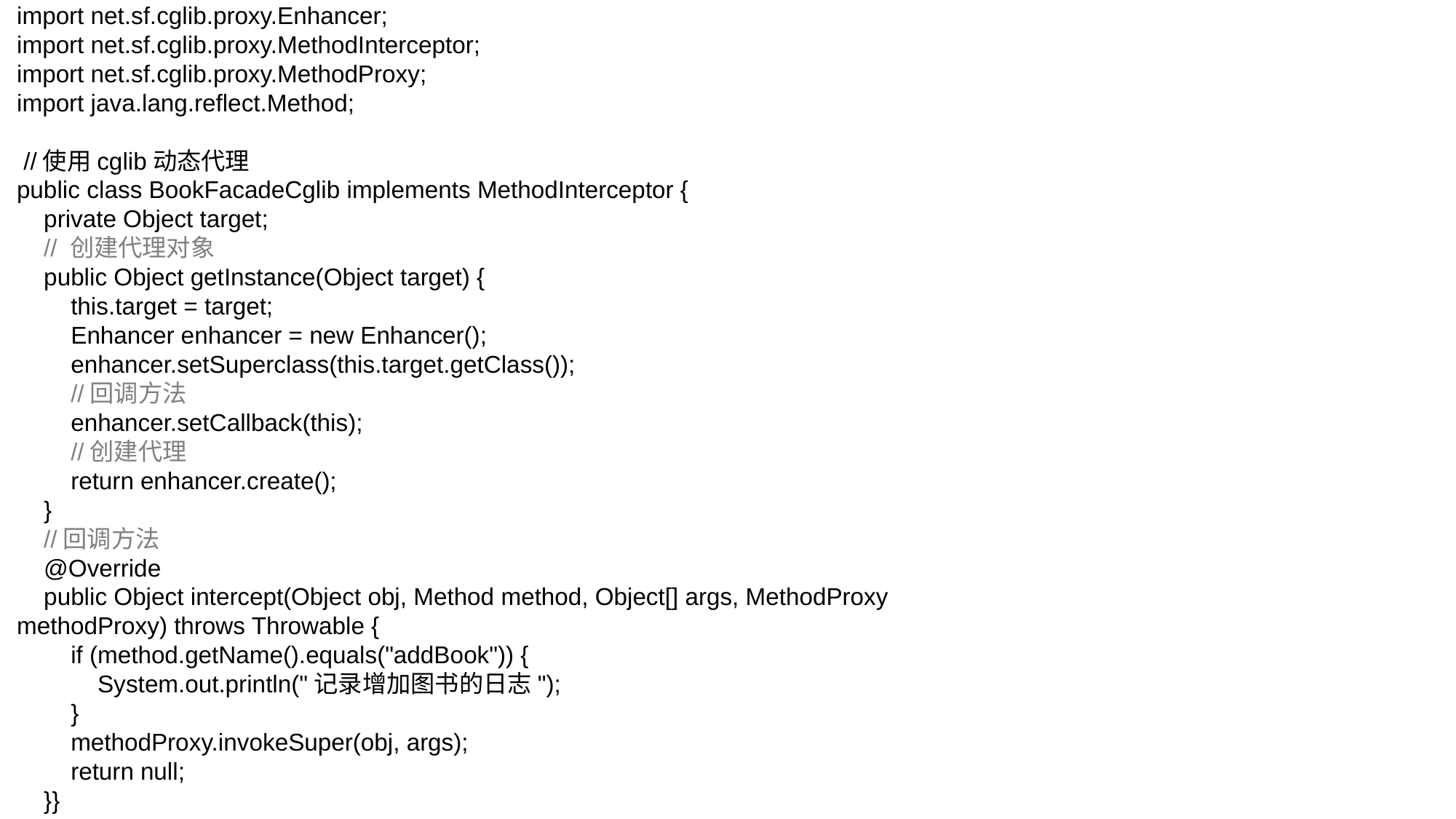

package cglib;

import net.sf.cglib.proxy.Enhancer;
import net.sf.cglib.proxy.MethodInterceptor;
import net.sf.cglib.proxy.MethodProxy;
import java.lang.reflect.Method;

 //使用cglib动态代理
public class BookFacadeCglib implements MethodInterceptor {
    private Object target;
    // 创建代理对象
    public Object getInstance(Object target) {
        this.target = target;
        Enhancer enhancer = new Enhancer();
        enhancer.setSuperclass(this.target.getClass());
        //回调方法
        enhancer.setCallback(this);
        //创建代理
        return enhancer.create();
    }
    //回调方法
    @Override
    public Object intercept(Object obj, Method method, Object[] args, MethodProxy methodProxy) throws Throwable {
        if (method.getName().equals("addBook")) {
            System.out.println("记录增加图书的日志");
        }
        methodProxy.invokeSuper(obj, args);
        return null;
    }}